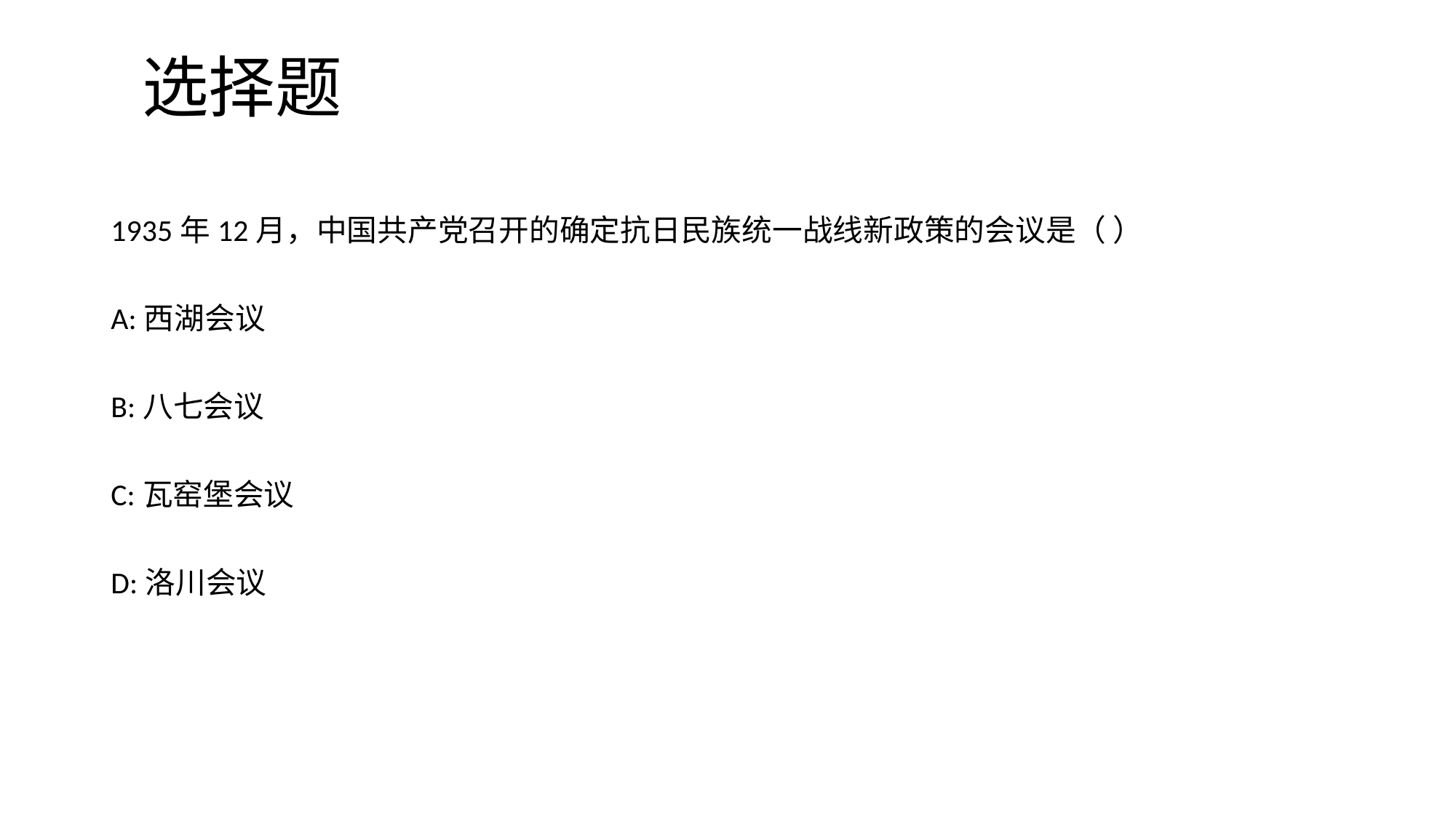

# 选择题
1935年12月，中国共产党召开的确定抗日民族统一战线新政策的会议是（ ）
A:西湖会议
B:八七会议
C:瓦窑堡会议
D:洛川会议